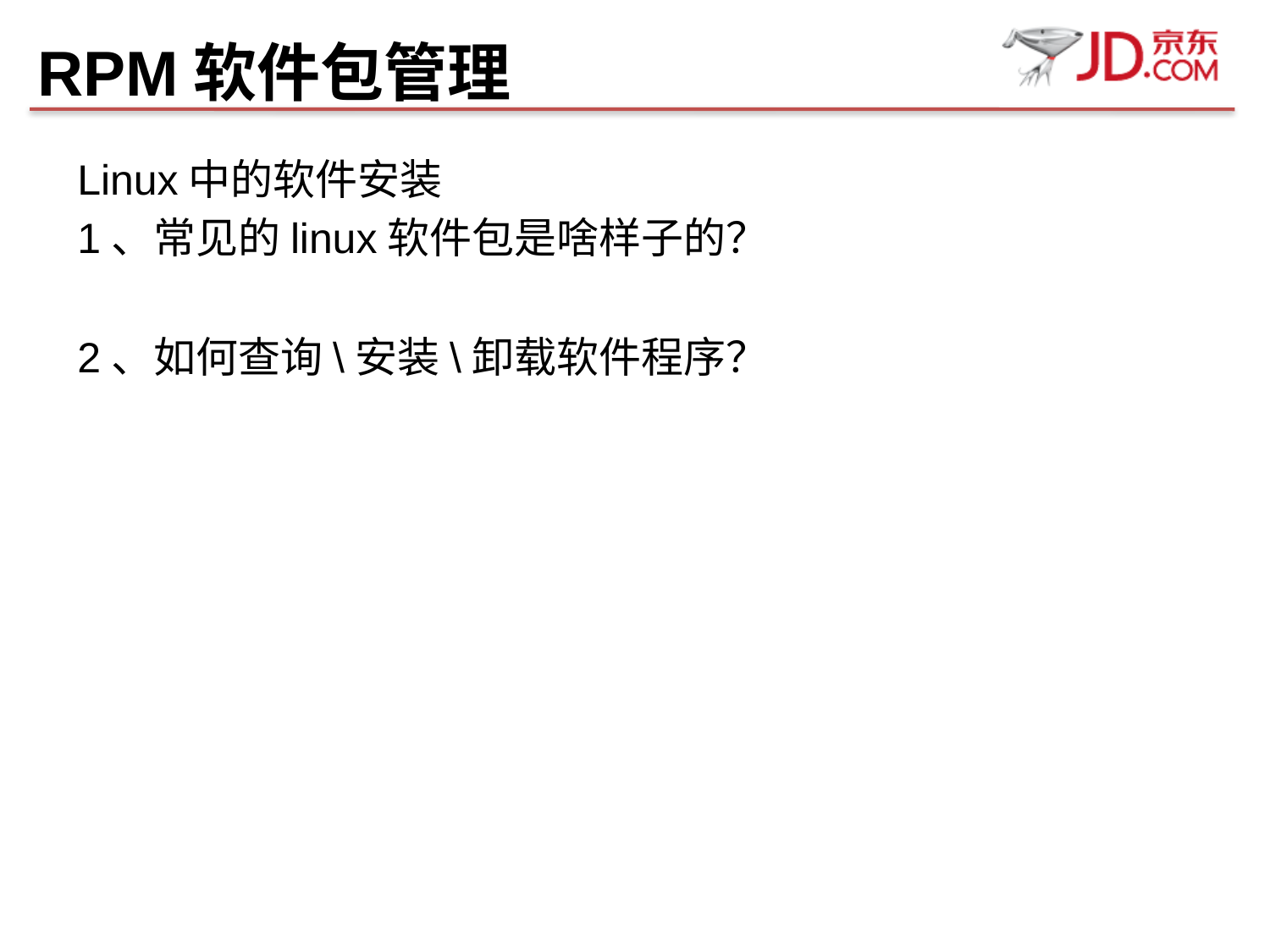

# RPM软件包管理
Linux中的软件安装
1、常见的linux软件包是啥样子的？

2、如何查询\安装\卸载软件程序？